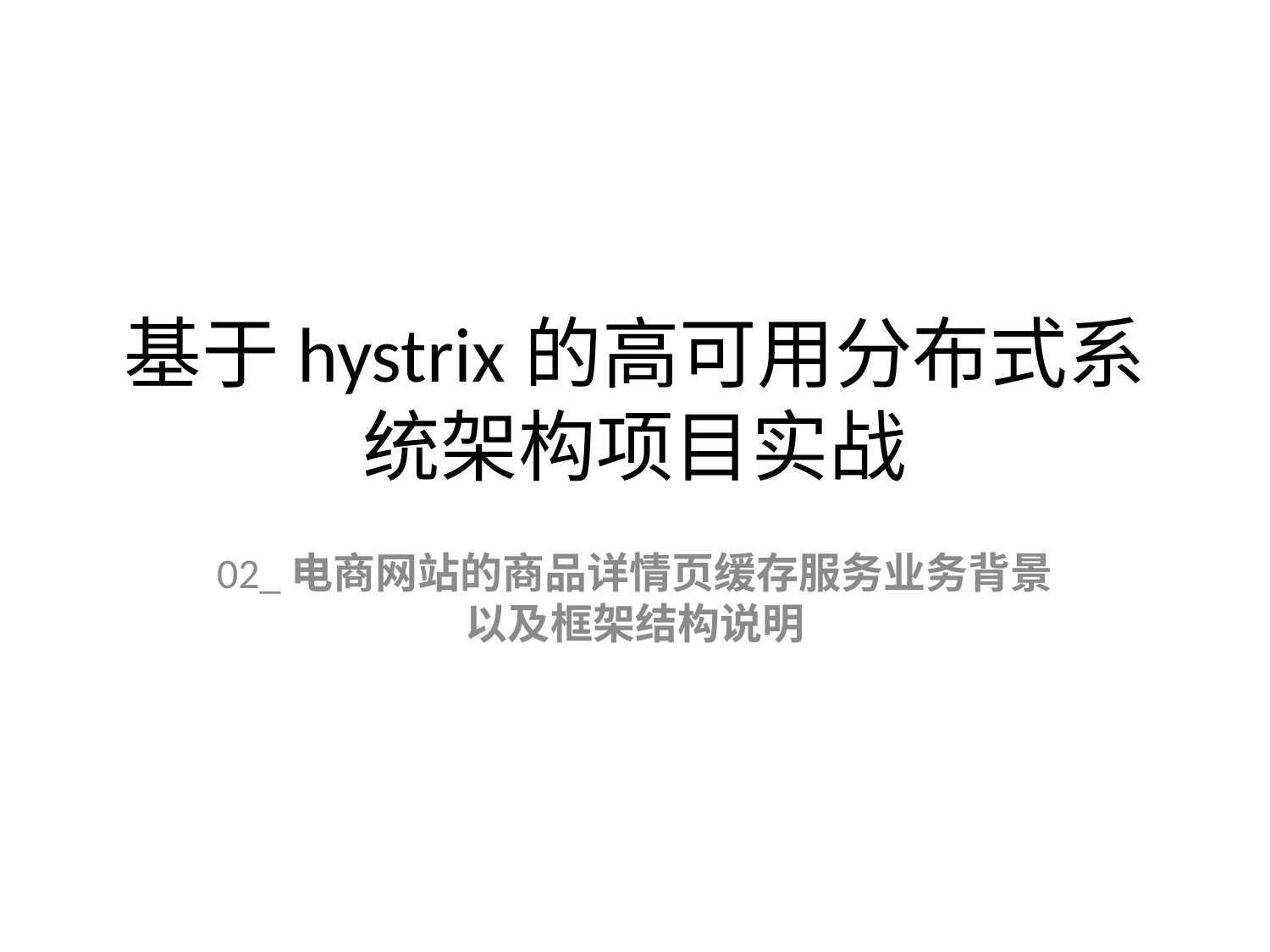

# 基于hystrix的高可用分布式系统架构项目实战
02_电商网站的商品详情页缓存服务业务背景以及框架结构说明